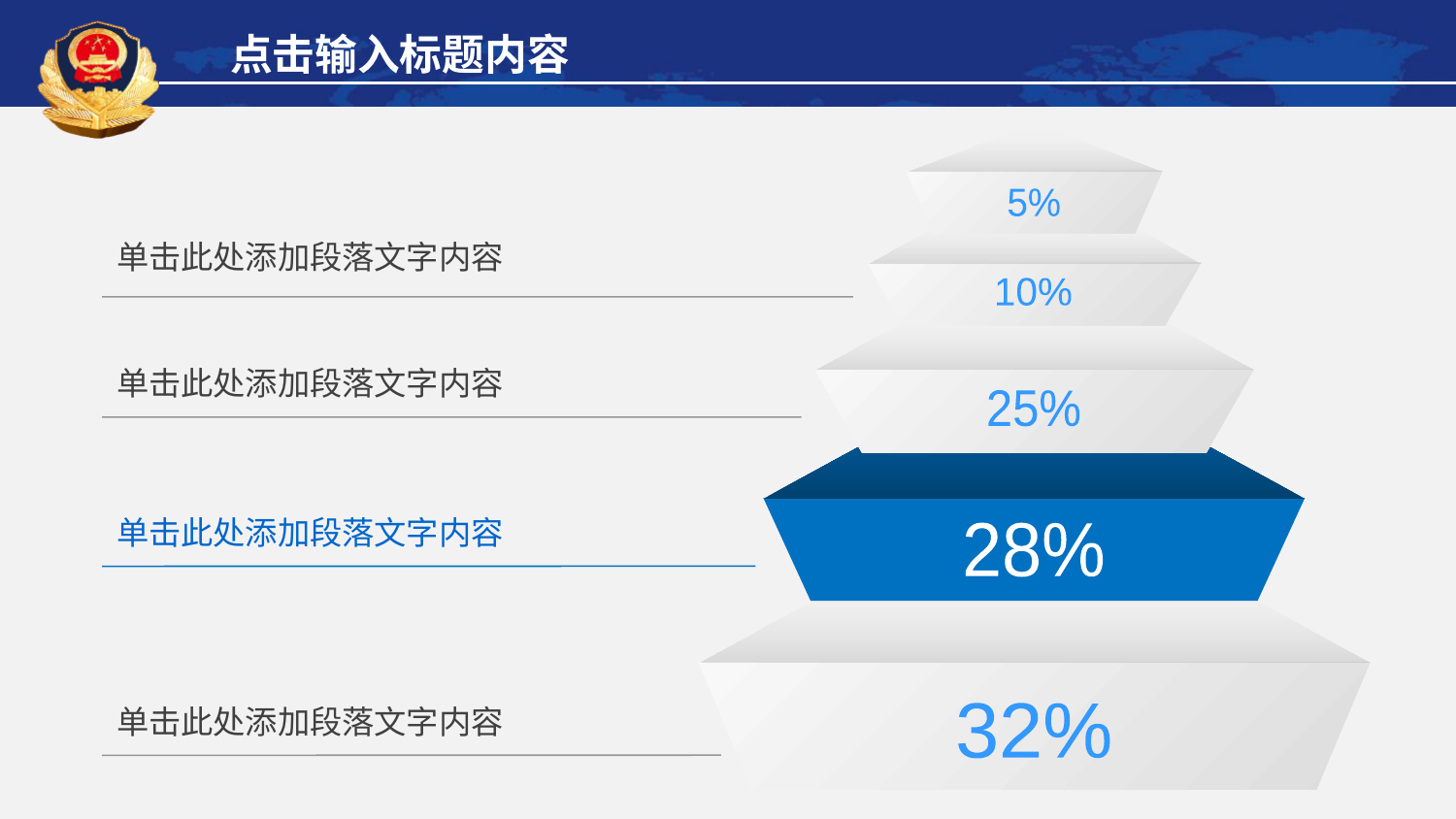

点击输入标题内容

5%

10%
单击此处添加段落文字内容

25%
单击此处添加段落文字内容

28%
单击此处添加段落文字内容

32%

单击此处添加段落文字内容

延时符